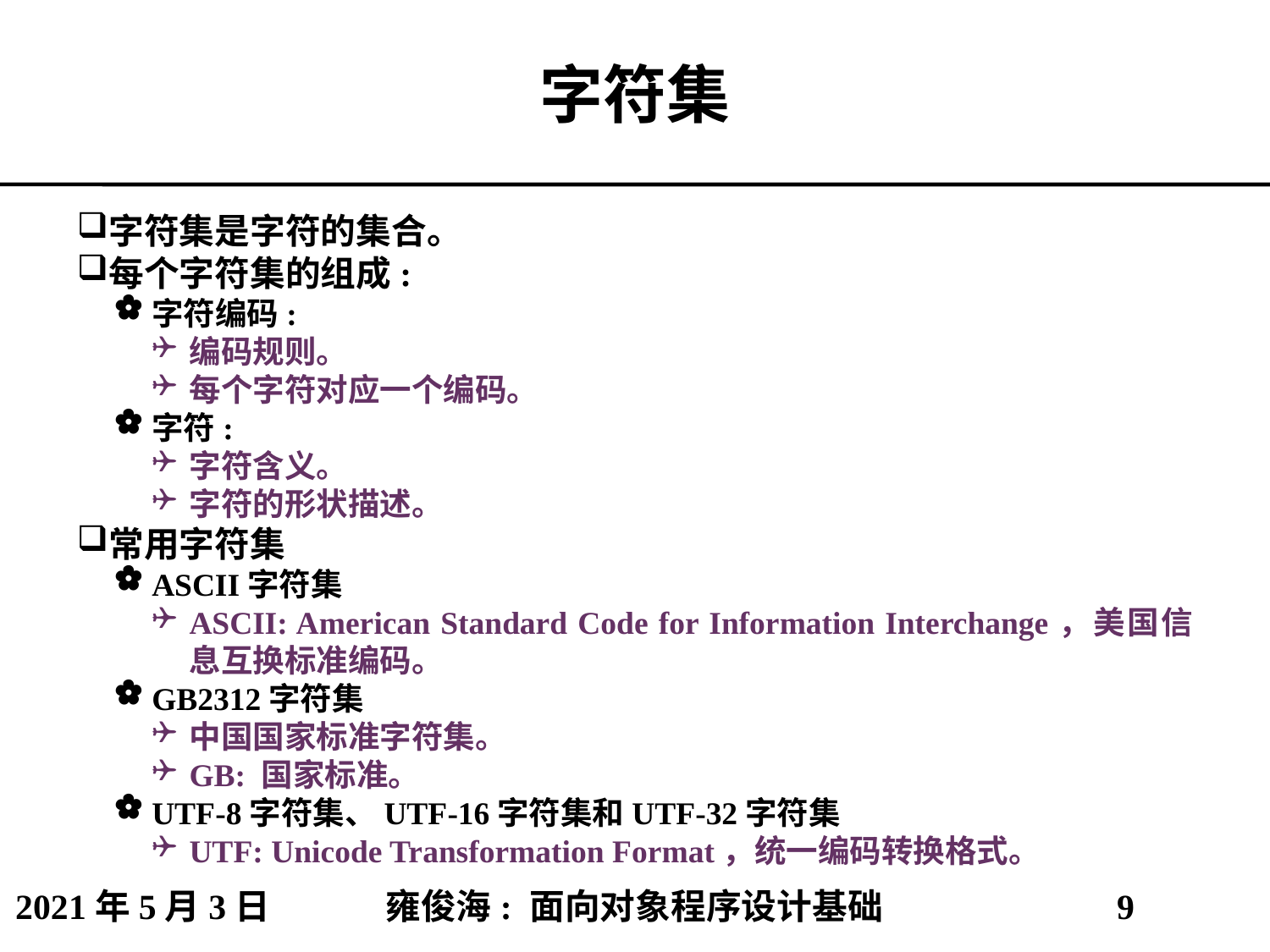

# 字符集

字符集是字符的集合。
每个字符集的组成:
字符编码:
编码规则。
每个字符对应一个编码。
字符:
字符含义。
字符的形状描述。
常用字符集
ASCII字符集
ASCII: American Standard Code for Information Interchange，美国信息互换标准编码。
GB2312字符集
中国国家标准字符集。
GB: 国家标准。
UTF-8字符集、UTF-16字符集和UTF-32字符集
UTF: Unicode Transformation Format，统一编码转换格式。
2021年5月3日
雍俊海: 面向对象程序设计基础
9